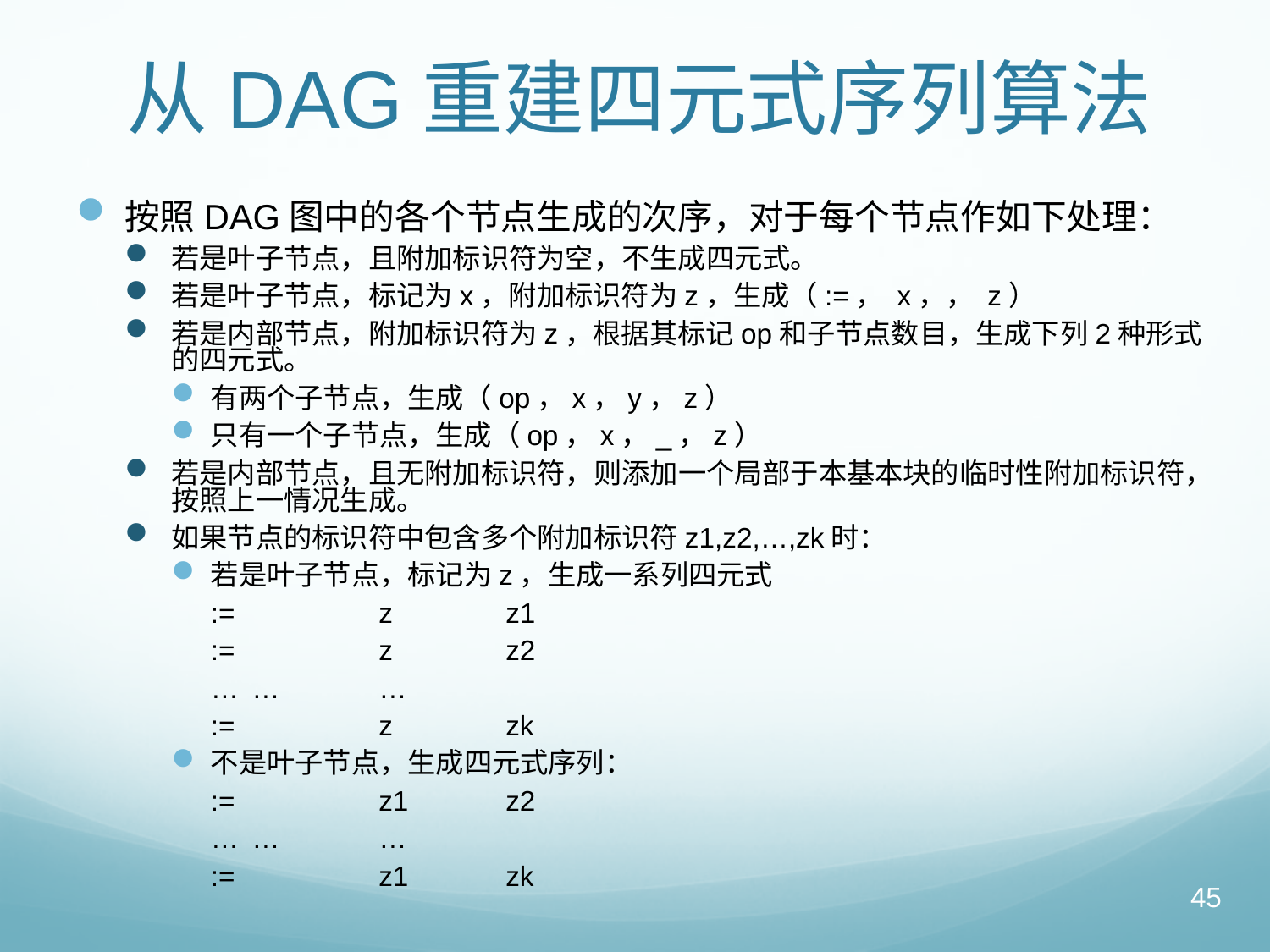

# 从DAG重建四元式序列算法
按照DAG图中的各个节点生成的次序，对于每个节点作如下处理：
若是叶子节点，且附加标识符为空，不生成四元式。
若是叶子节点，标记为x，附加标识符为z，生成（:=， x，， z）
若是内部节点，附加标识符为z，根据其标记op和子节点数目，生成下列2种形式的四元式。
有两个子节点，生成（op，x，y，z）
只有一个子节点，生成（op，x，_，z）
若是内部节点，且无附加标识符，则添加一个局部于本基本块的临时性附加标识符，按照上一情况生成。
如果节点的标识符中包含多个附加标识符z1,z2,…,zk时：
若是叶子节点，标记为z，生成一系列四元式
:=		z	z1
:=		z	z2
…	…	…
:=		z	zk
不是叶子节点，生成四元式序列：
:=		z1	z2
…	…	…
:=		z1	zk

45